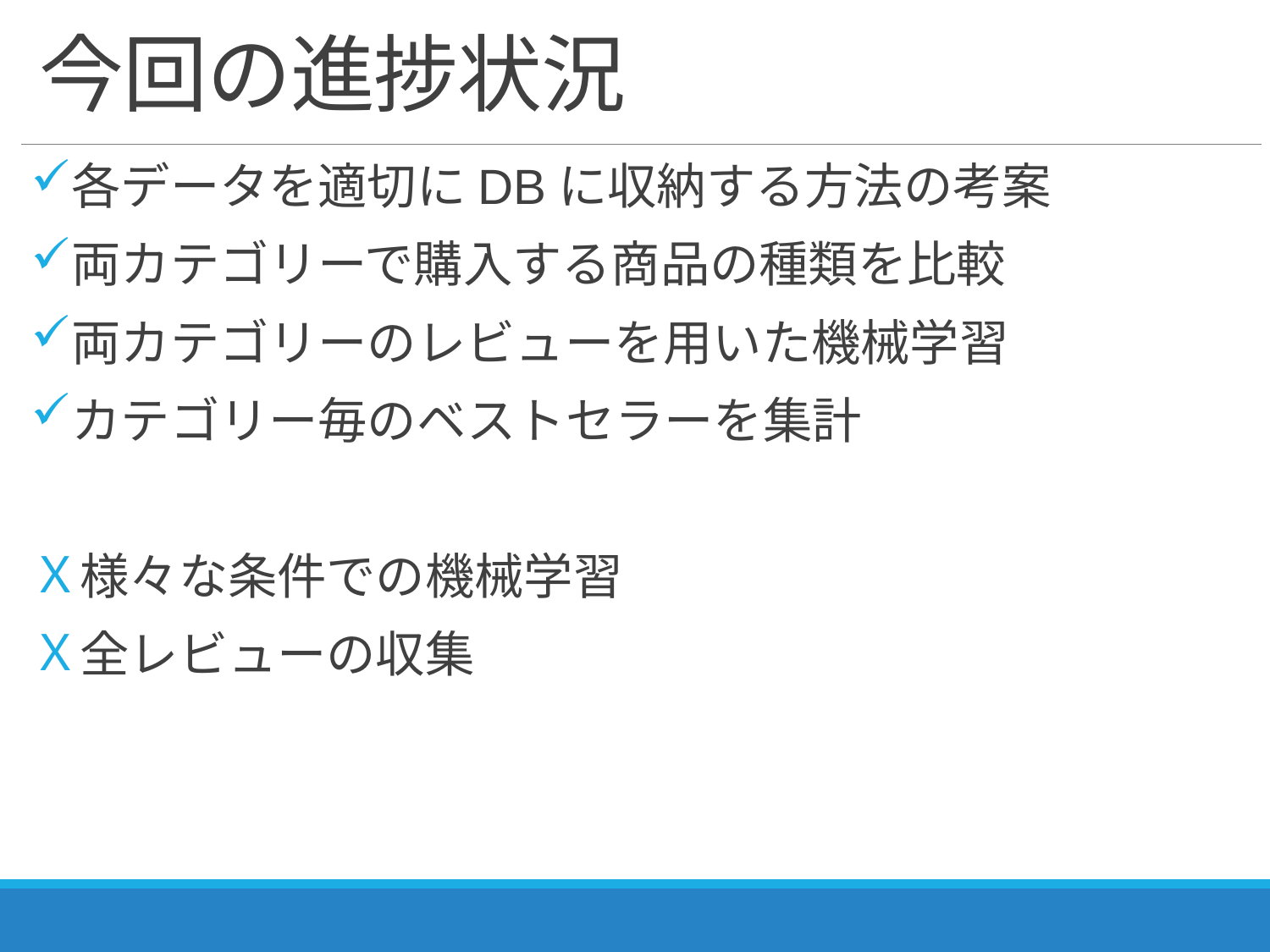

# 今回の進捗状況
各データを適切にDBに収納する方法の考案
両カテゴリーで購入する商品の種類を比較
両カテゴリーのレビューを用いた機械学習
カテゴリー毎のベストセラーを集計

様々な条件での機械学習
全レビューの収集